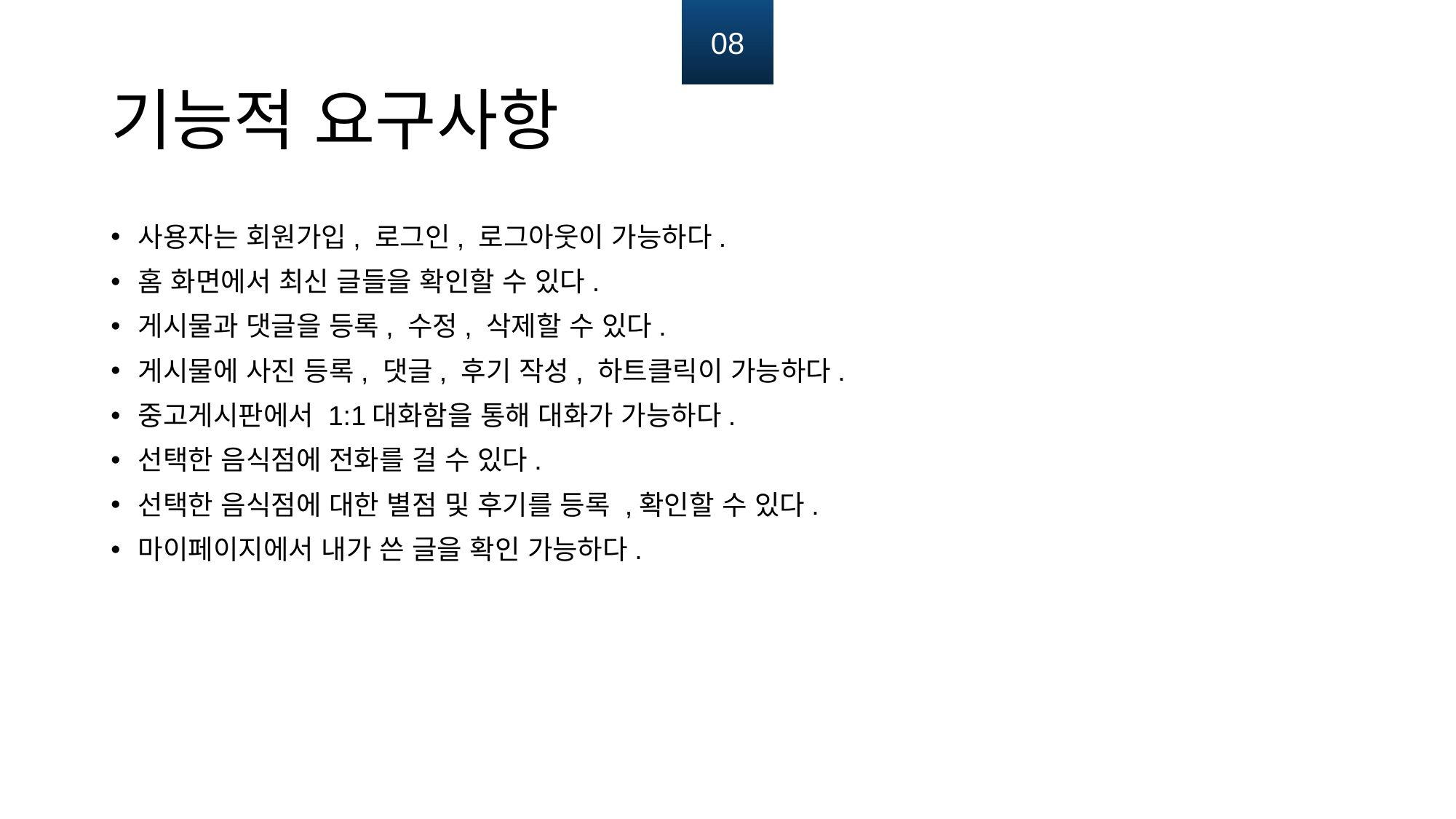

08
# 기능적 요구사항
사용자는 회원가입, 로그인, 로그아웃이 가능하다.
홈 화면에서 최신 글들을 확인할 수 있다.
게시물과 댓글을 등록, 수정, 삭제할 수 있다.
게시물에 사진 등록, 댓글, 후기 작성, 하트클릭이 가능하다.
중고게시판에서 1:1대화함을 통해 대화가 가능하다.
선택한 음식점에 전화를 걸 수 있다.
선택한 음식점에 대한 별점 및 후기를 등록 ,확인할 수 있다.
마이페이지에서 내가 쓴 글을 확인 가능하다.